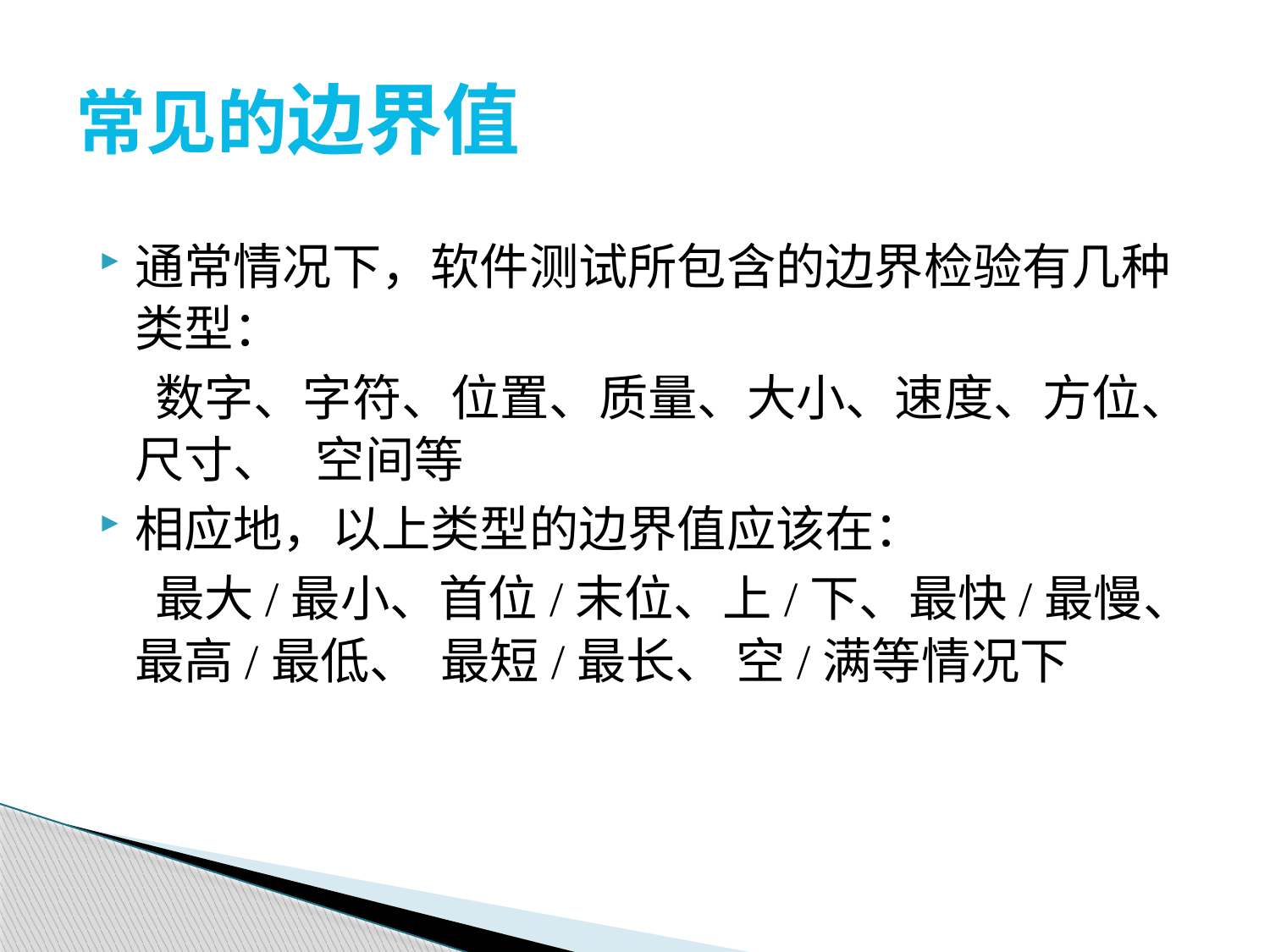

# 常见的边界值
通常情况下，软件测试所包含的边界检验有几种类型：
    数字、字符、位置、质量、大小、速度、方位、尺寸、   空间等
相应地，以上类型的边界值应该在：
    最大/最小、首位/末位、上/下、最快/最慢、最高/最低、  最短/最长、 空/满等情况下